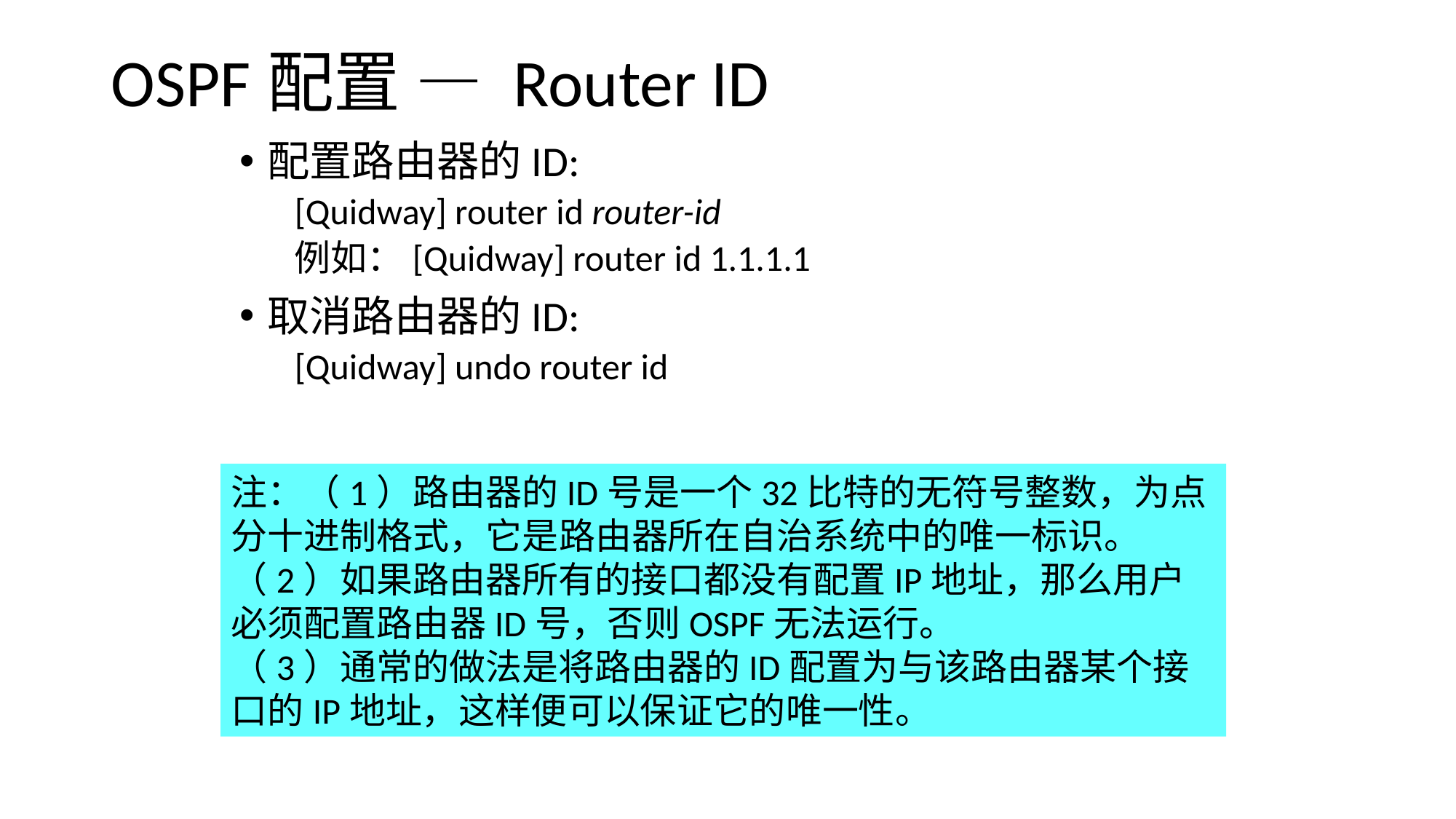

# OSPF配置 — Router ID
配置路由器的ID:
[Quidway] router id router-id
例如：[Quidway] router id 1.1.1.1
取消路由器的ID:
[Quidway] undo router id
注：（1）路由器的ID号是一个32比特的无符号整数，为点分十进制格式，它是路由器所在自治系统中的唯一标识。
（2）如果路由器所有的接口都没有配置IP地址，那么用户必须配置路由器ID号，否则OSPF无法运行。
（3）通常的做法是将路由器的ID配置为与该路由器某个接口的IP地址，这样便可以保证它的唯一性。
34